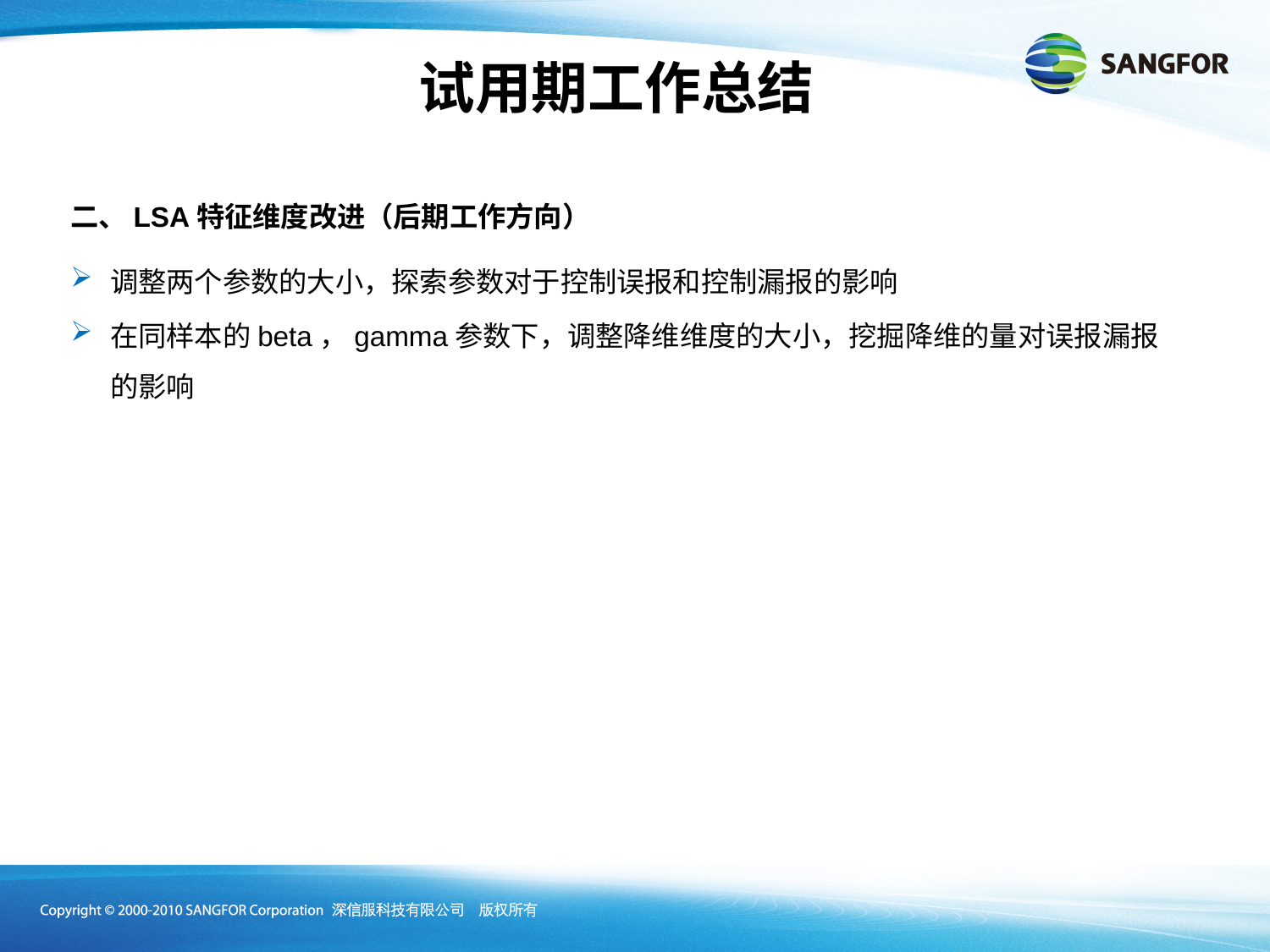

试用期工作总结
二、LSA特征维度改进（后期工作方向）
调整两个参数的大小，探索参数对于控制误报和控制漏报的影响
在同样本的beta，gamma参数下，调整降维维度的大小，挖掘降维的量对误报漏报的影响